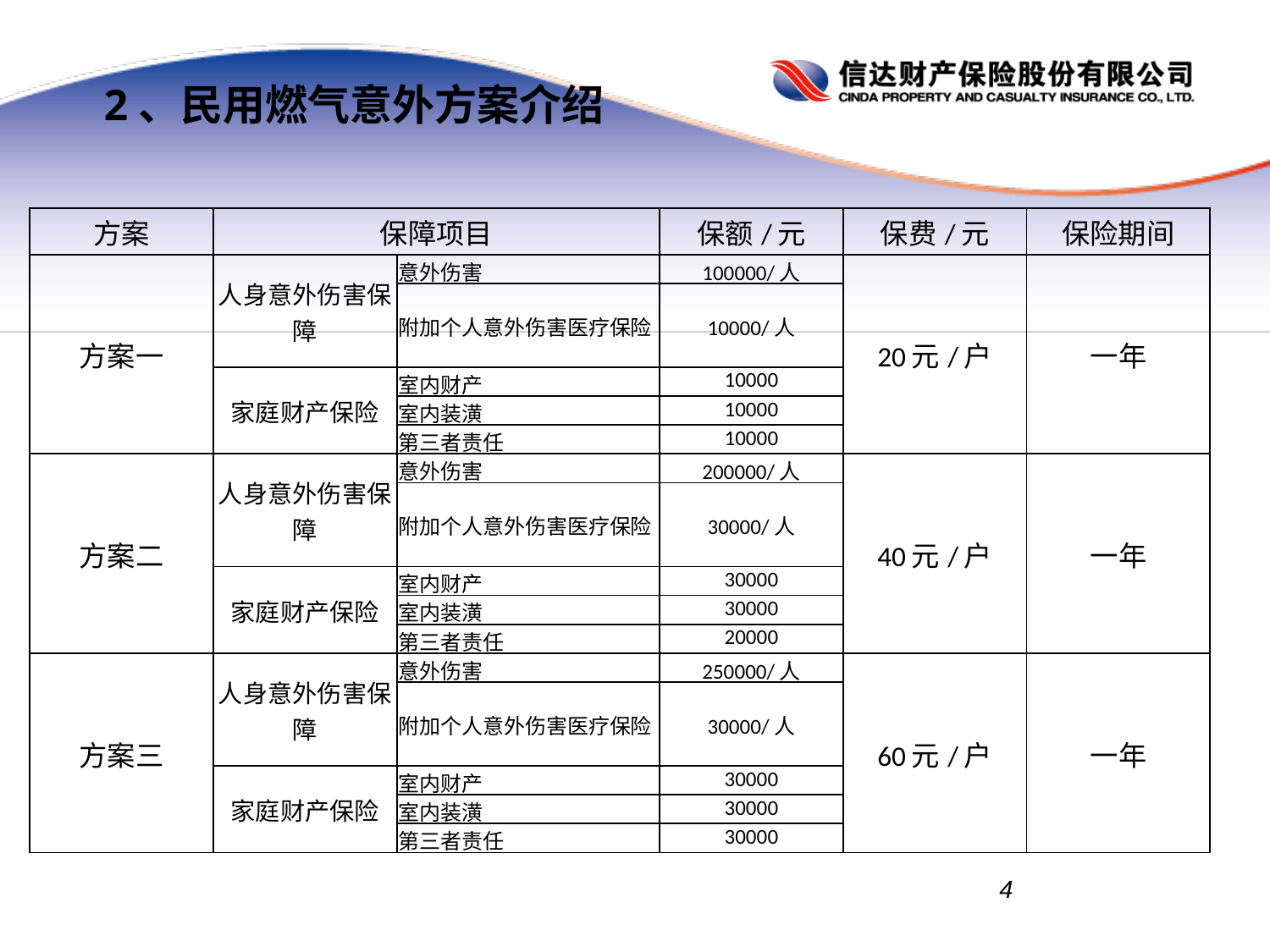

# 2、民用燃气意外方案介绍

| 方案 | 保障项目 |  | 保额/元 | 保费/元 | 保险期间 |
| --- | --- | --- | --- | --- | --- |
| 方案一 | 人身意外伤害保障 | 意外伤害 | 100000/人 | 20元/户 | 一年 |
|  |  | 附加个人意外伤害医疗保险 | 10000/人 |  |  |
|  | 家庭财产保险 | 室内财产 | 10000 |  |  |
|  |  | 室内装潢 | 10000 |  |  |
|  |  | 第三者责任 | 10000 |  |  |
| 方案二 | 人身意外伤害保障 | 意外伤害 | 200000/人 | 40元/户 | 一年 |
|  |  | 附加个人意外伤害医疗保险 | 30000/人 |  |  |
|  | 家庭财产保险 | 室内财产 | 30000 |  |  |
|  |  | 室内装潢 | 30000 |  |  |
|  |  | 第三者责任 | 20000 |  |  |
| 方案三 | 人身意外伤害保障 | 意外伤害 | 250000/人 | 60元/户 | 一年 |
|  |  | 附加个人意外伤害医疗保险 | 30000/人 |  |  |
|  | 家庭财产保险 | 室内财产 | 30000 |  |  |
|  |  | 室内装潢 | 30000 |  |  |
|  |  | 第三者责任 | 30000 |  |  |
           4